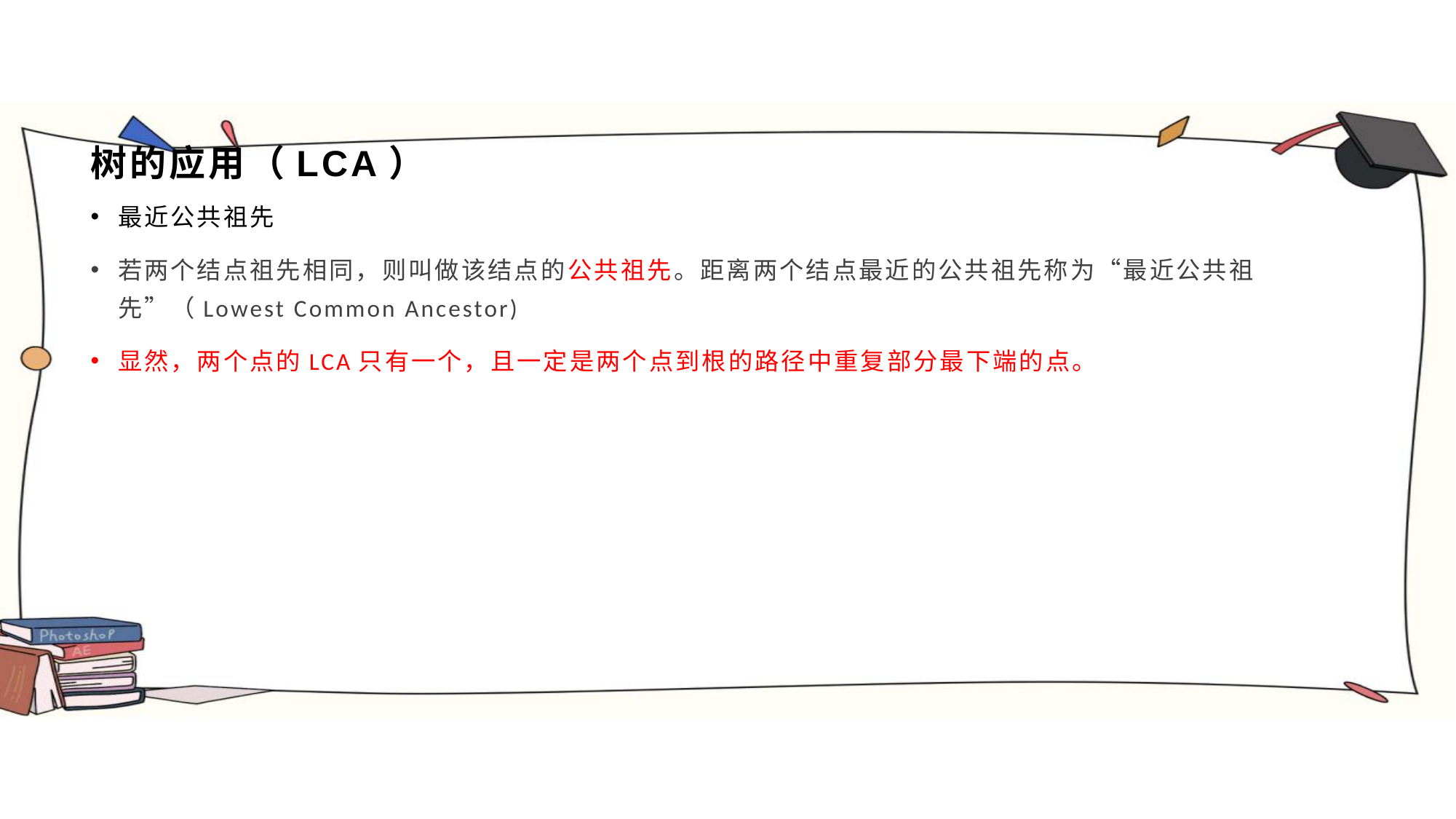

# 树的应用（LCA）
最近公共祖先
若两个结点祖先相同，则叫做该结点的公共祖先。距离两个结点最近的公共祖先称为“最近公共祖先”（Lowest Common Ancestor)
显然，两个点的LCA只有一个，且一定是两个点到根的路径中重复部分最下端的点。